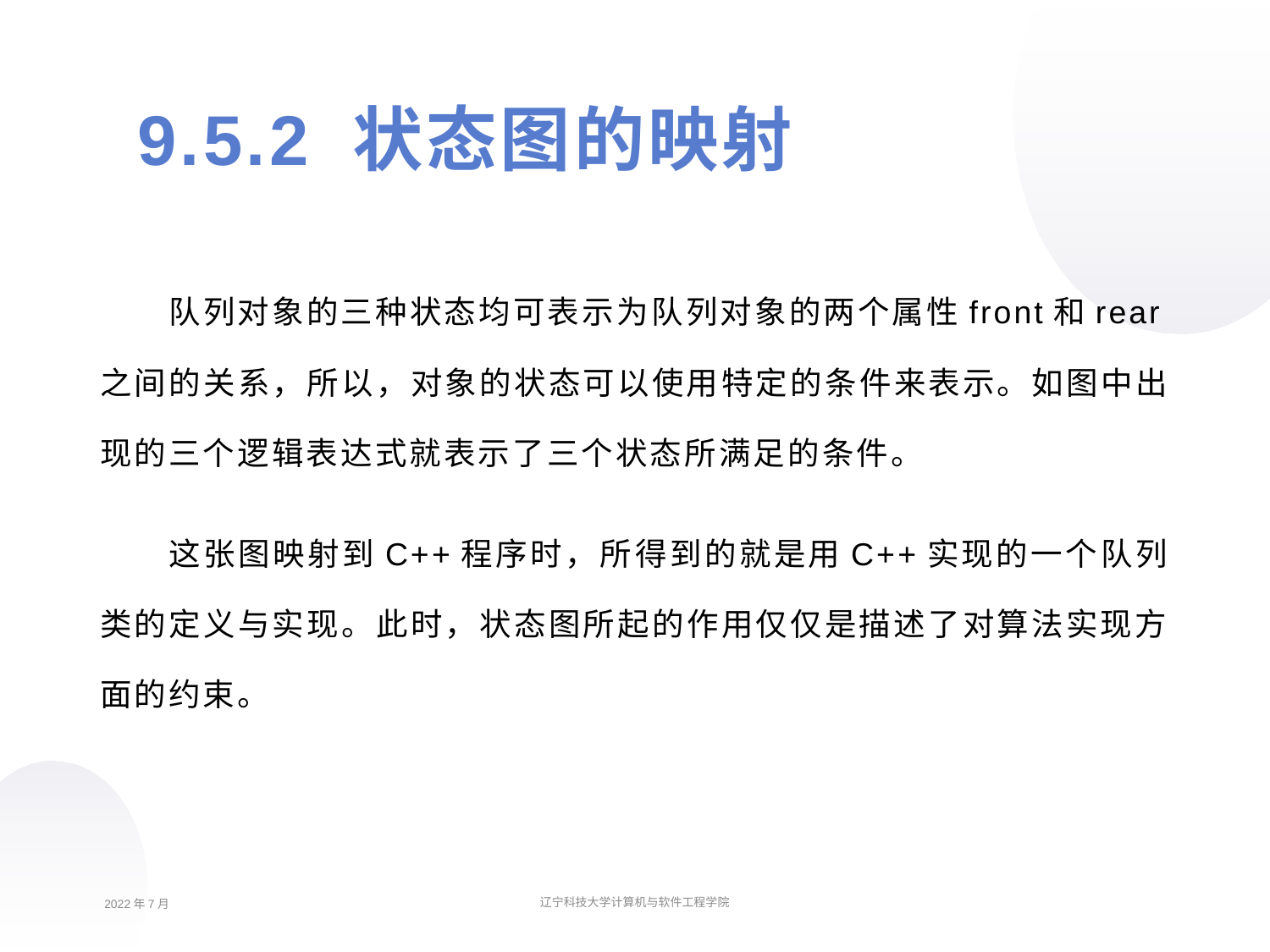

9.5.2 状态图的映射
队列对象的三种状态均可表示为队列对象的两个属性front和rear之间的关系，所以，对象的状态可以使用特定的条件来表示。如图中出现的三个逻辑表达式就表示了三个状态所满足的条件。
这张图映射到C++程序时，所得到的就是用C++实现的一个队列类的定义与实现。此时，状态图所起的作用仅仅是描述了对算法实现方面的约束。

2022年7月
辽宁科技大学计算机与软件工程学院
96